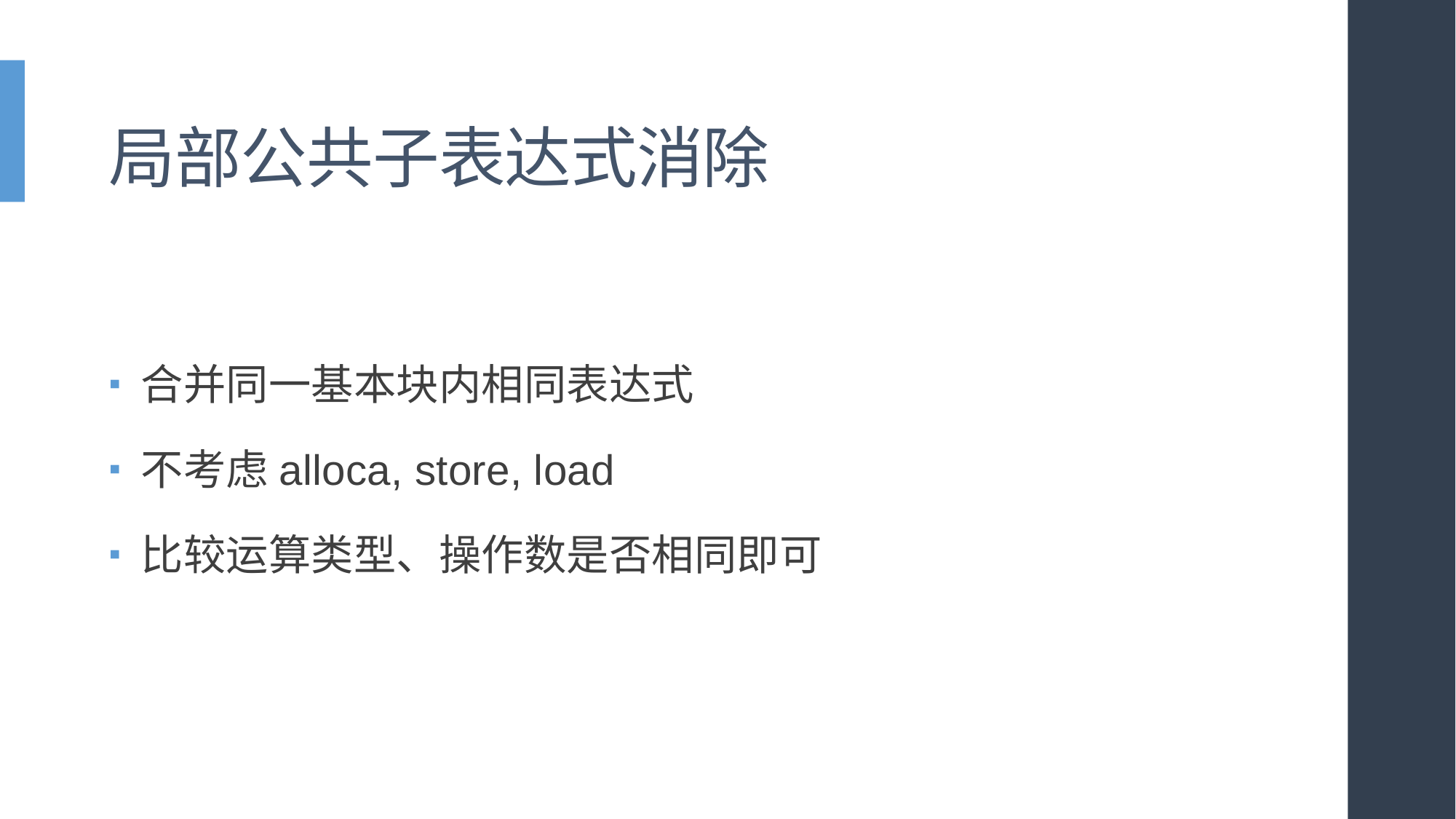

# 局部公共子表达式消除
合并同一基本块内相同表达式
不考虑alloca, store, load
比较运算类型、操作数是否相同即可